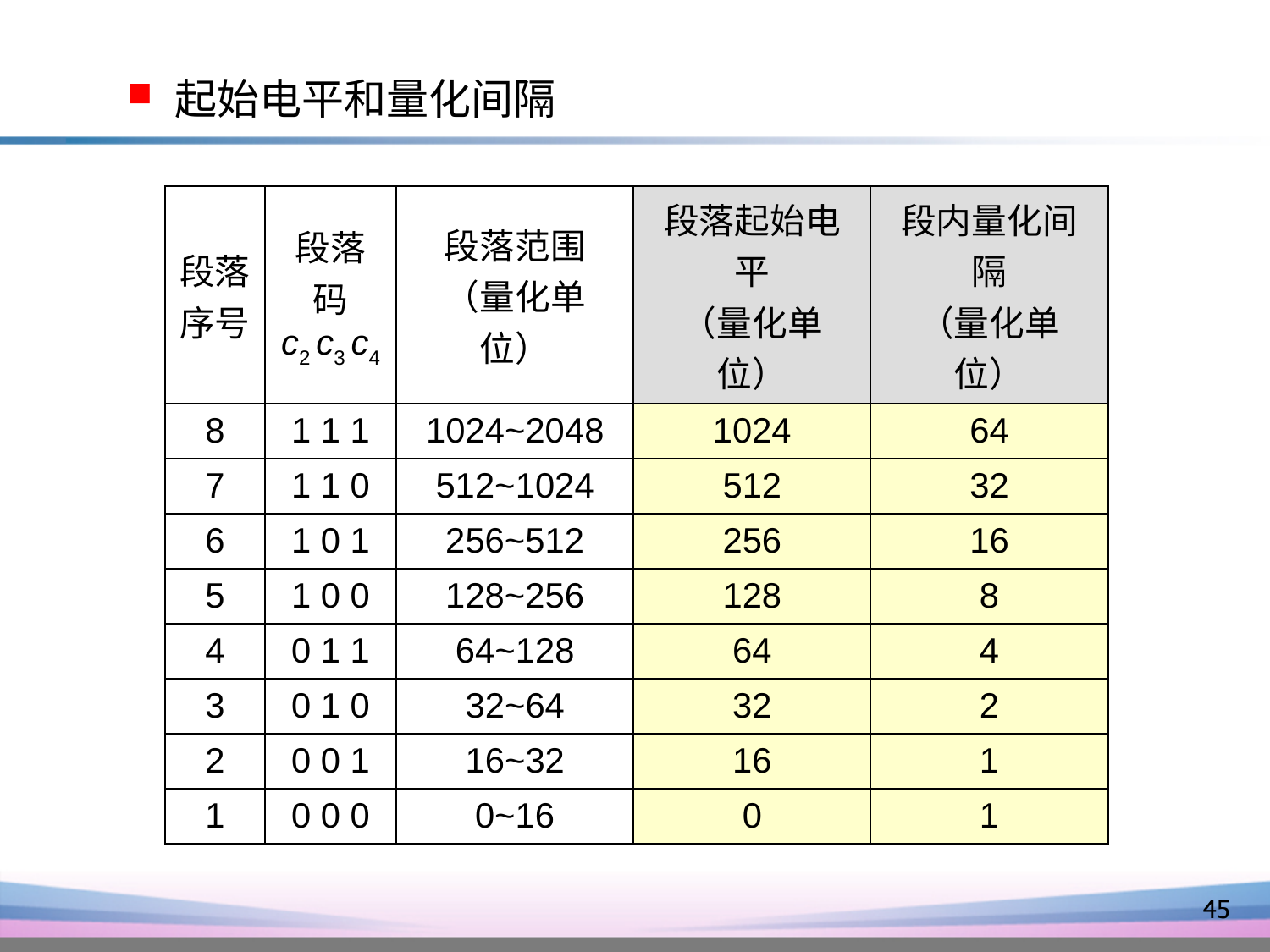

起始电平和量化间隔
| 段落序号 | 段落码 c2 c3 c4 | 段落范围 （量化单位） | 段落起始电平 （量化单位） | 段内量化间隔 （量化单位） |
| --- | --- | --- | --- | --- |
| 8 | 1 1 1 | 1024~2048 | 1024 | 64 |
| 7 | 1 1 0 | 512~1024 | 512 | 32 |
| 6 | 1 0 1 | 256~512 | 256 | 16 |
| 5 | 1 0 0 | 128~256 | 128 | 8 |
| 4 | 0 1 1 | 64~128 | 64 | 4 |
| 3 | 0 1 0 | 32~64 | 32 | 2 |
| 2 | 0 0 1 | 16~32 | 16 | 1 |
| 1 | 0 0 0 | 0~16 | 0 | 1 |
45